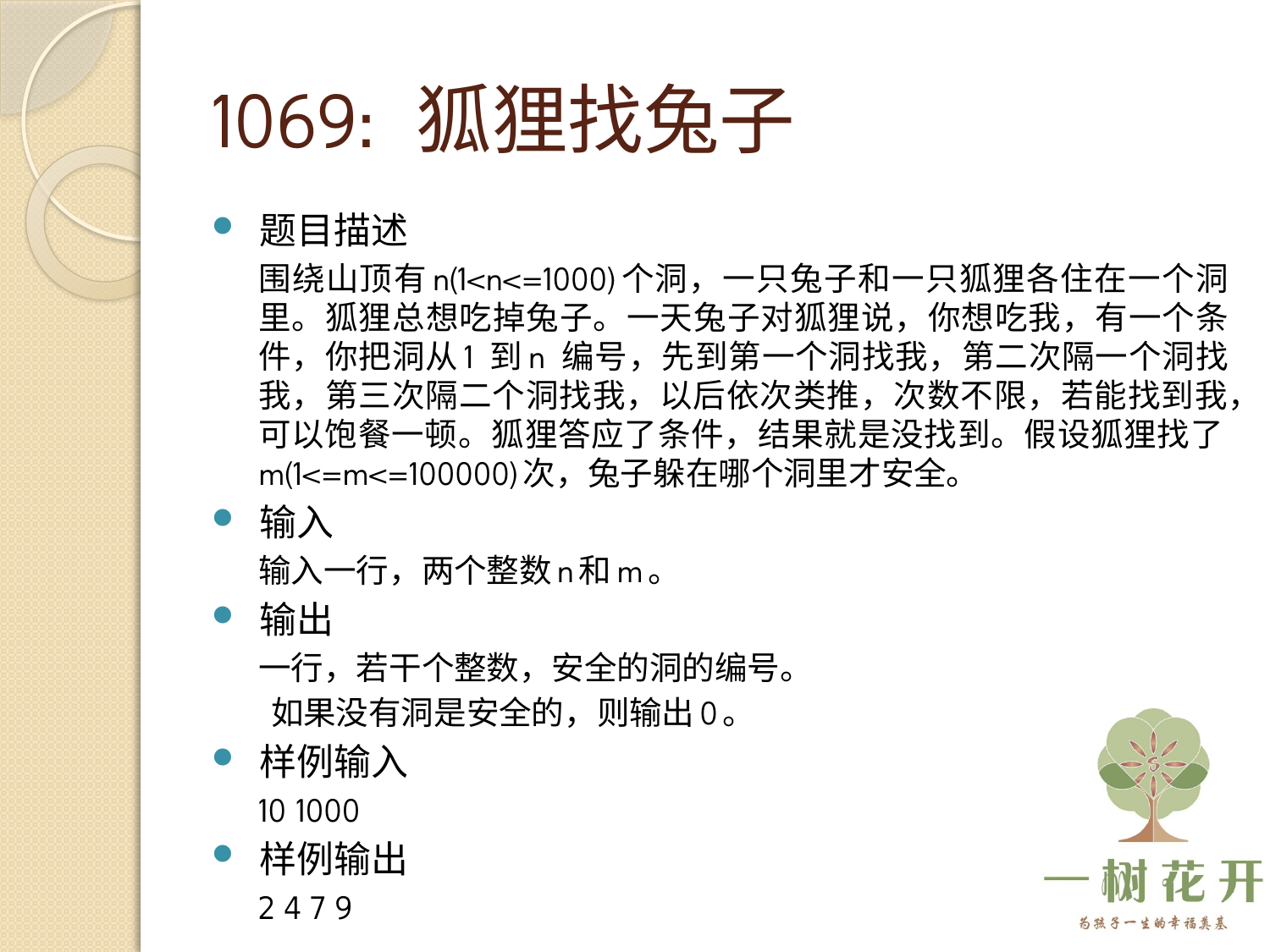

# 1069: 狐狸找兔子
题目描述
围绕山顶有n(1<n<=1000)个洞，一只兔子和一只狐狸各住在一个洞里。狐狸总想吃掉兔子。一天兔子对狐狸说，你想吃我，有一个条件，你把洞从1 到n 编号，先到第一个洞找我，第二次隔一个洞找我，第三次隔二个洞找我，以后依次类推，次数不限，若能找到我，可以饱餐一顿。狐狸答应了条件，结果就是没找到。假设狐狸找了m(1<=m<=100000)次，兔子躲在哪个洞里才安全。
输入
输入一行，两个整数n和m。
输出
一行，若干个整数，安全的洞的编号。
 如果没有洞是安全的，则输出0。
样例输入
10 1000
样例输出
2 4 7 9